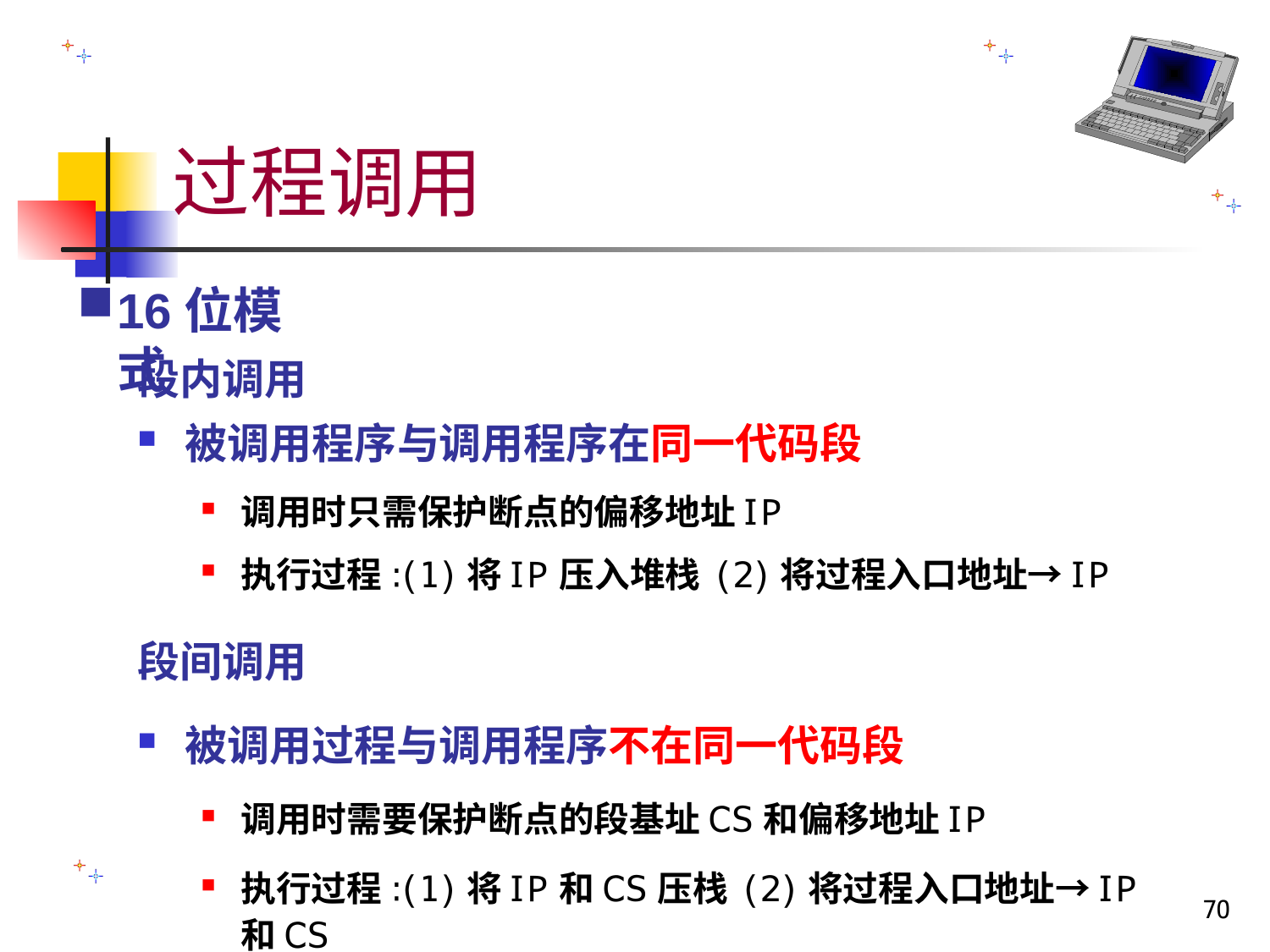

# 过程调用
16位模式
段内调用
被调用程序与调用程序在同一代码段
调用时只需保护断点的偏移地址IP
执行过程:(1)将IP压入堆栈 (2)将过程入口地址→IP
段间调用
被调用过程与调用程序不在同一代码段
调用时需要保护断点的段基址CS和偏移地址IP
执行过程:(1)将IP和CS压栈 (2)将过程入口地址→IP和CS

70